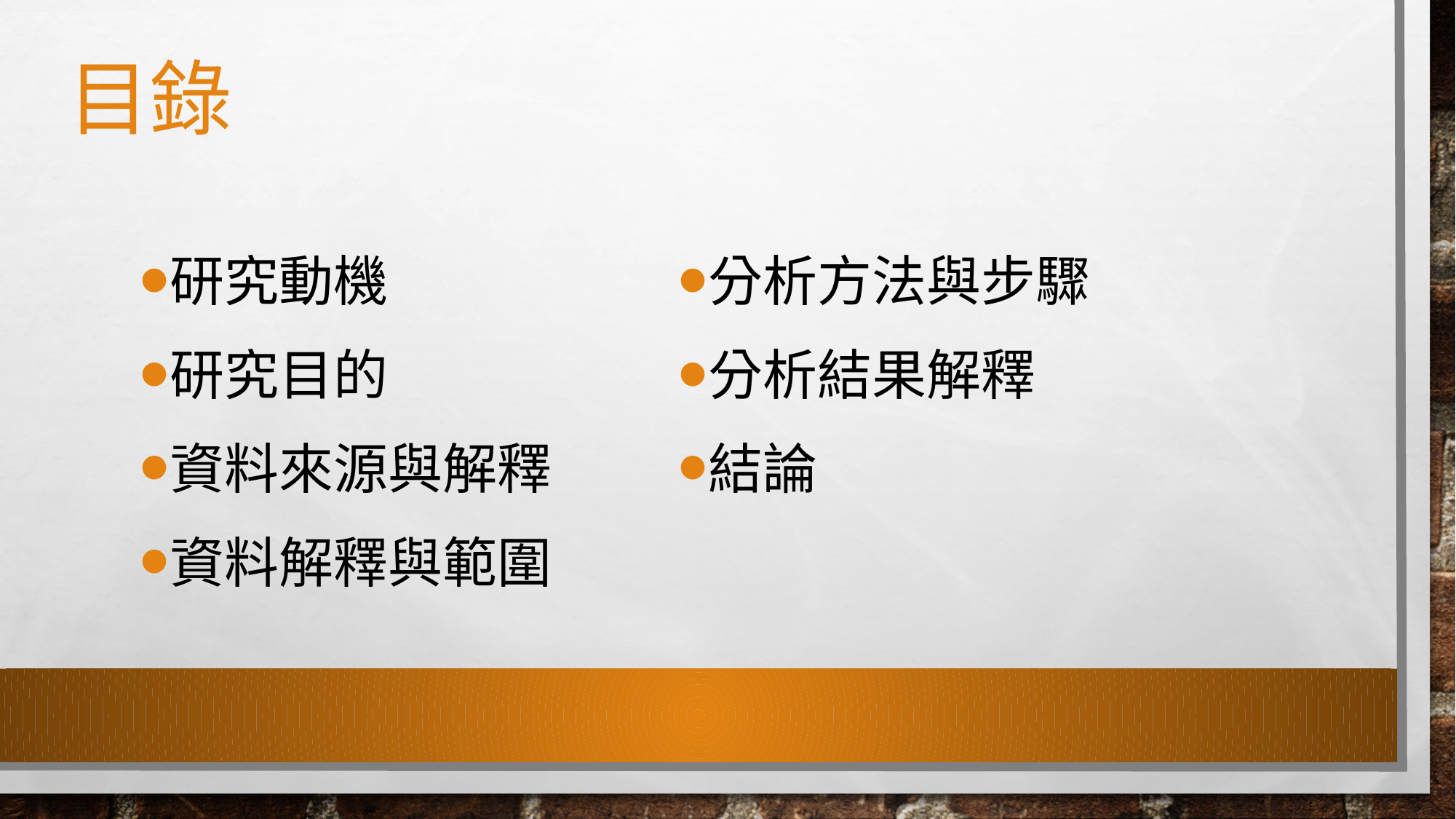

# 目錄
研究動機
研究目的
資料來源與解釋
資料解釋與範圍
分析方法與步驟
分析結果解釋
結論